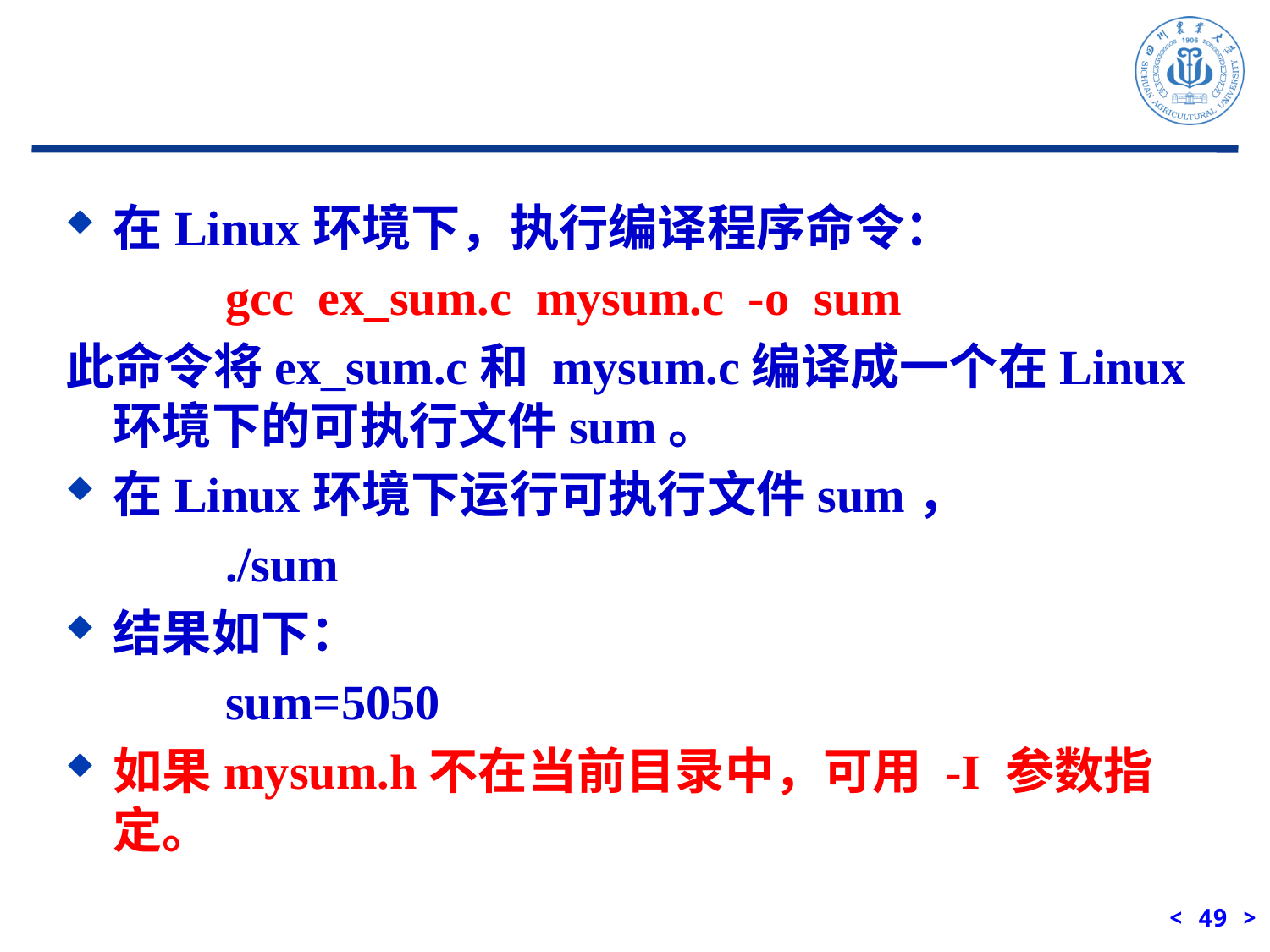

在Linux环境下，执行编译程序命令：
　　　gcc  ex_sum.c  mysum.c  -o  sum
此命令将ex_sum.c和 mysum.c编译成一个在Linux环境下的可执行文件sum。
在Linux环境下运行可执行文件sum，
　　　./sum
结果如下：
　　　sum=5050
如果mysum.h不在当前目录中，可用 -I 参数指定。